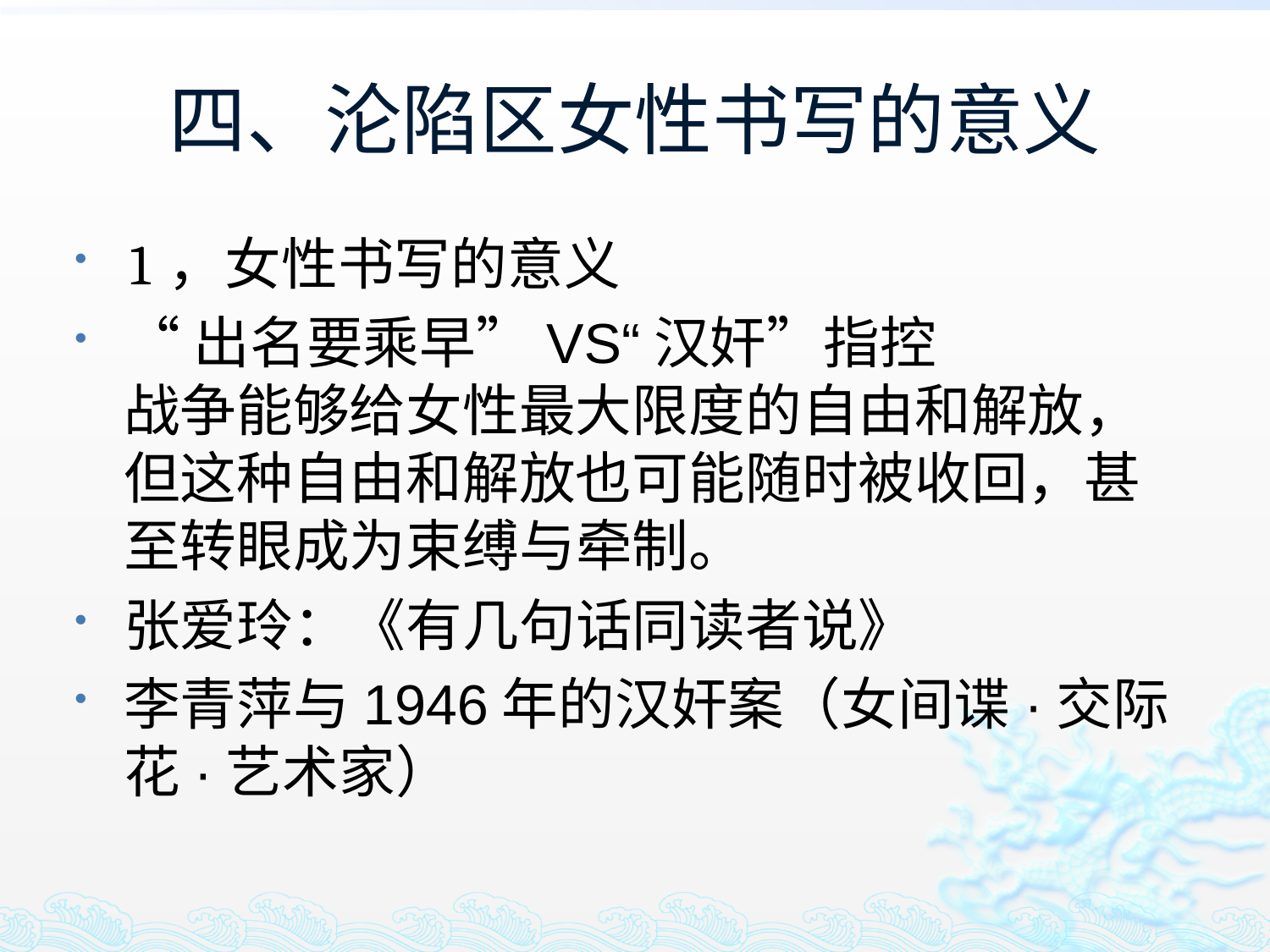

# 四、沦陷区女性书写的意义
1，女性书写的意义
“出名要乘早”VS“汉奸”指控
战争能够给女性最大限度的自由和解放，但这种自由和解放也可能随时被收回，甚至转眼成为束缚与牵制。
张爱玲：《有几句话同读者说》
李青萍与1946年的汉奸案（女间谍·交际花·艺术家）